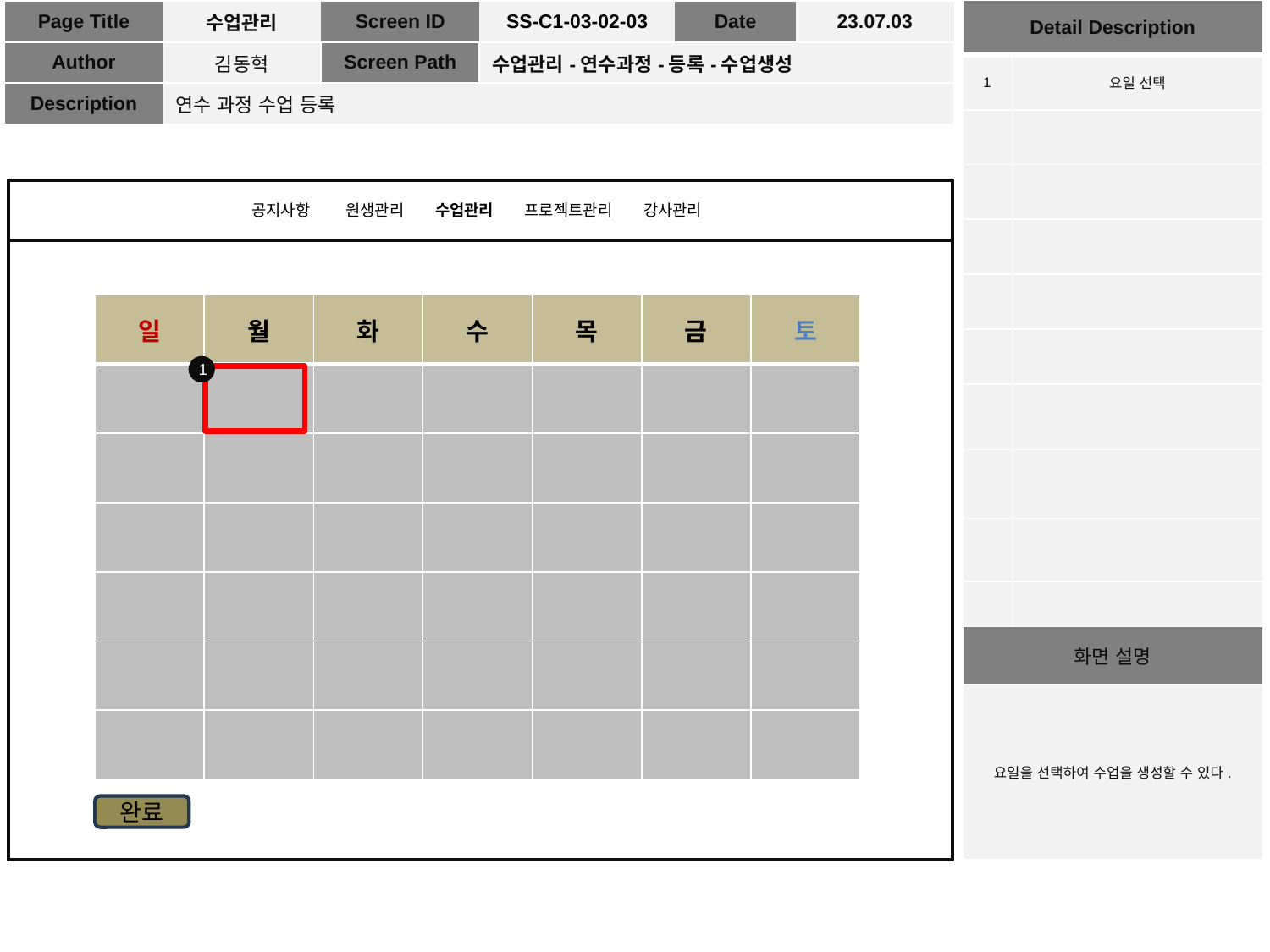

| Detail Description |  |
| --- | --- |
| 1 | 요일 선택 |
|  |  |
|  |  |
|  |  |
|  |  |
|  |  |
|  |  |
|  |  |
|  |  |
|  |  |
| 화면 설명 |  |
| 요일을 선택하여 수업을 생성할 수 있다. |  |
| Page Title | 수업관리 | Screen ID | SS-C1-03-02-03 | Date | 23.07.03 |
| --- | --- | --- | --- | --- | --- |
| Author | 김동혁 | Screen Path | 수업관리-연수과정-등록-수업생성 |  |  |
| Description | 연수 과정 수업 등록 |  |  |  |  |

공지사항        원생관리       수업관리       프로젝트관리       강사관리

| 일 | 월 | 화 | 수 | 목 | 금 | 토 |
| --- | --- | --- | --- | --- | --- | --- |
|  |  |  |  |  |  |  |
|  |  |  |  |  |  |  |
|  |  |  |  |  |  |  |
|  |  |  |  |  |  |  |
|  |  |  |  |  |  |  |
|  |  |  |  |  |  |  |
1

완료